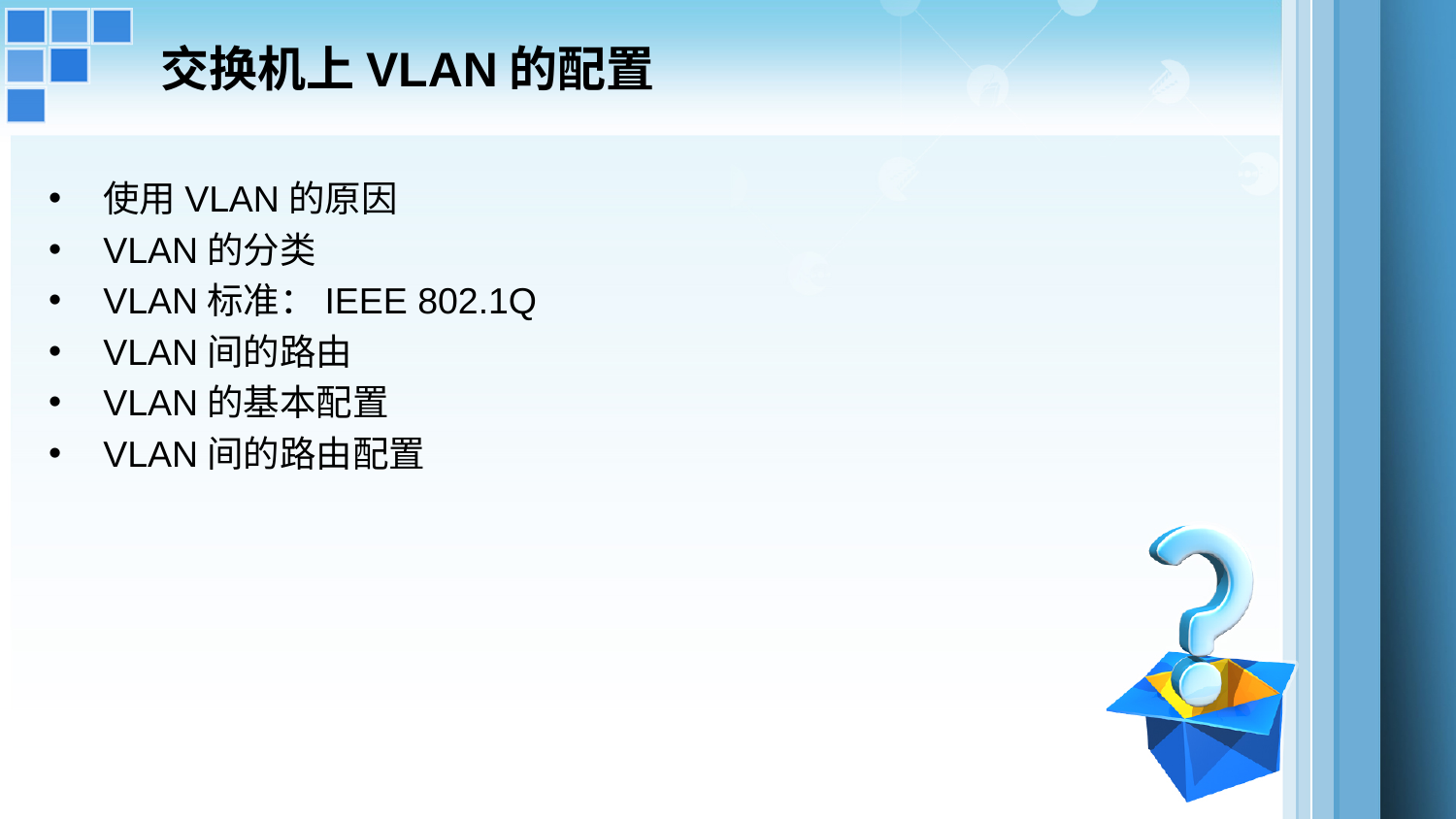

交换机上VLAN的配置
使用VLAN的原因
VLAN的分类
VLAN标准：IEEE 802.1Q
VLAN间的路由
VLAN的基本配置
VLAN间的路由配置